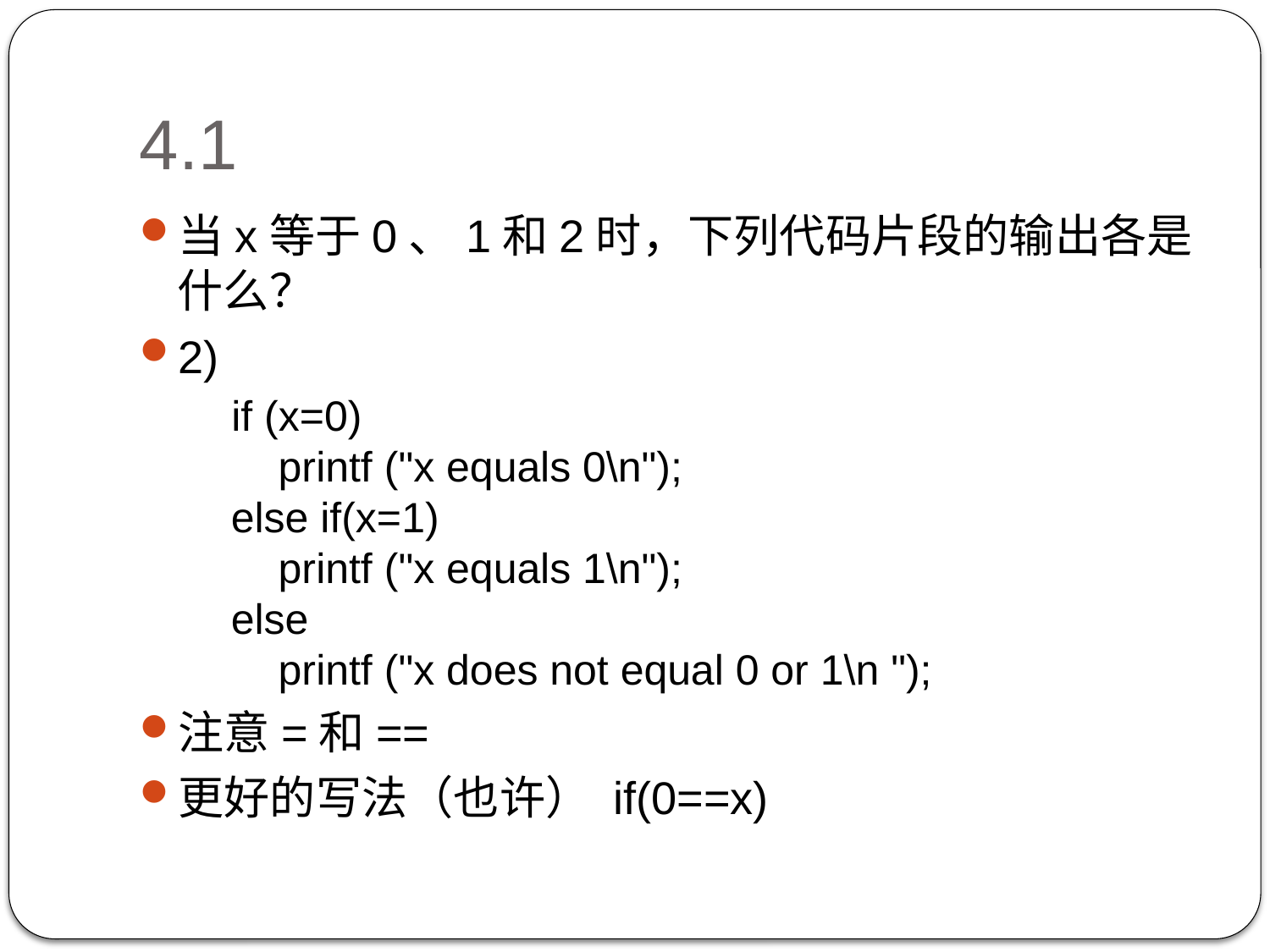

# 4.1
当x等于0、1和2时，下列代码片段的输出各是什么？
2)
    if (x=0)
        printf ("x equals 0\n");
    else if(x=1)
        printf ("x equals 1\n");
    else
        printf ("x does not equal 0 or 1\n ");
注意=和==
更好的写法（也许） if(0==x)